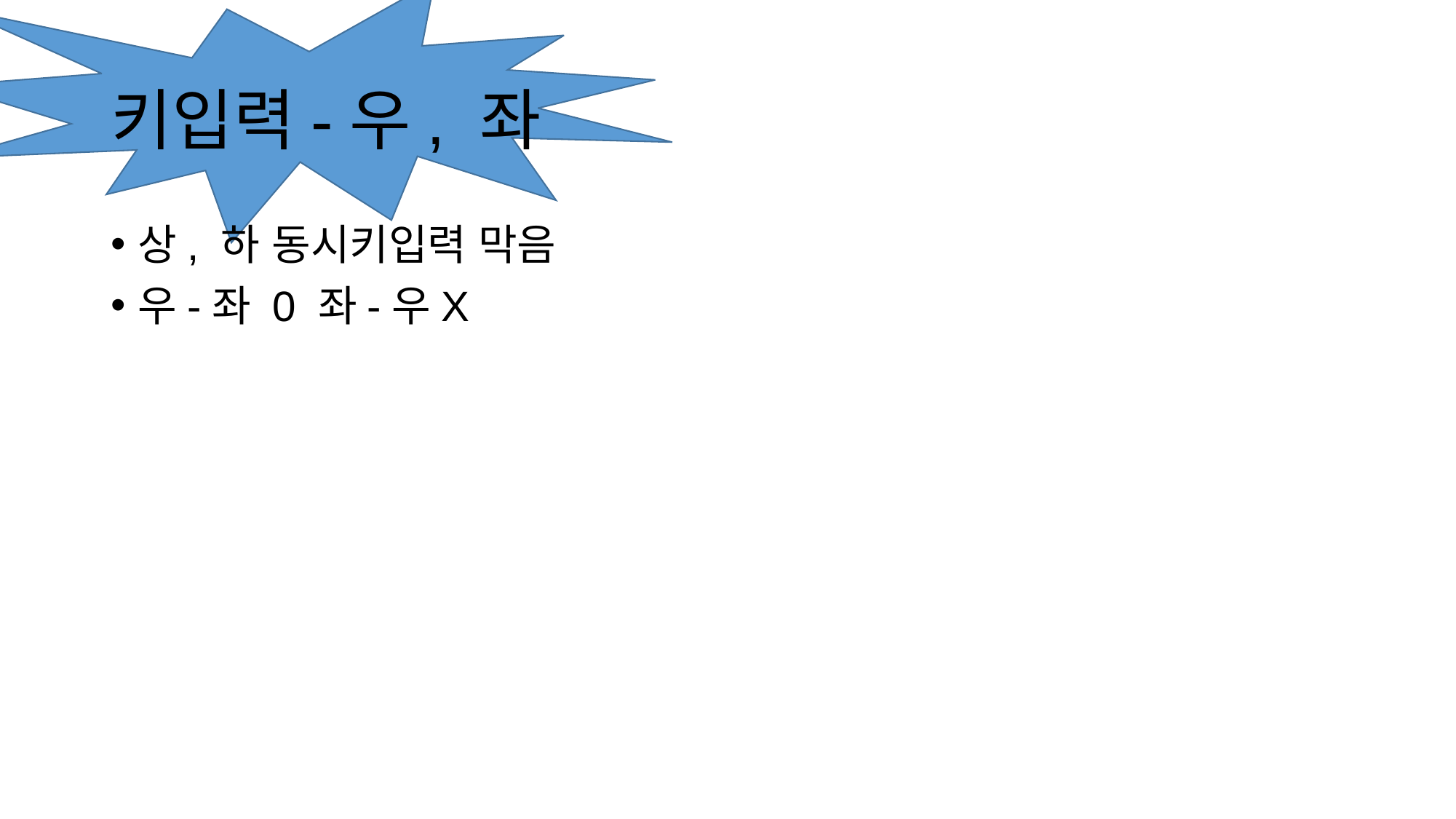

# 키입력-우, 좌
상, 하 동시키입력 막음
우-좌 0 좌-우X